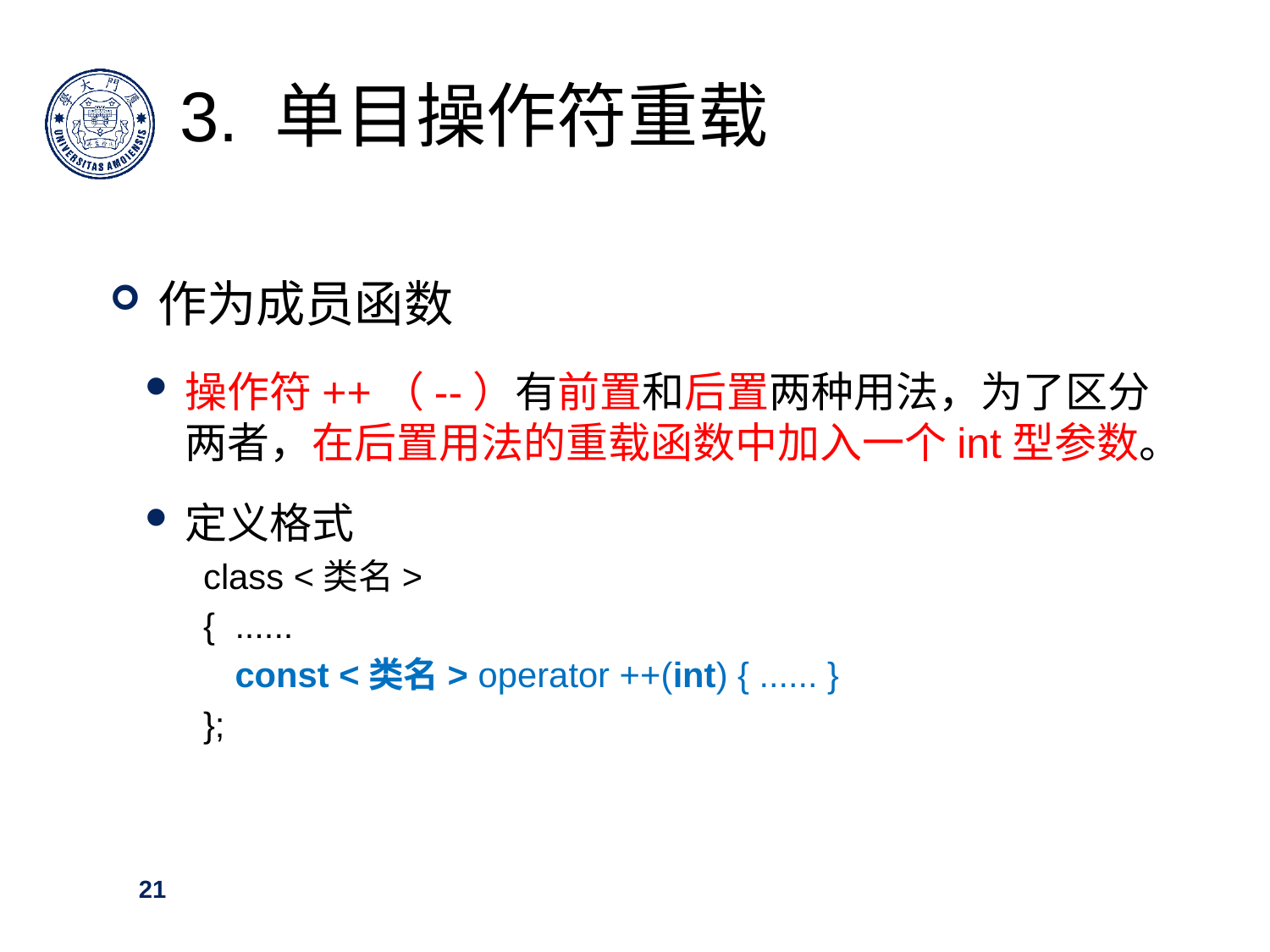

3. 单目操作符重载
作为成员函数
操作符++（--）有前置和后置两种用法，为了区分两者，在后置用法的重载函数中加入一个int型参数。
定义格式
class <类名>
{	......
	const <类名> operator ++(int) { ...... }
};
21